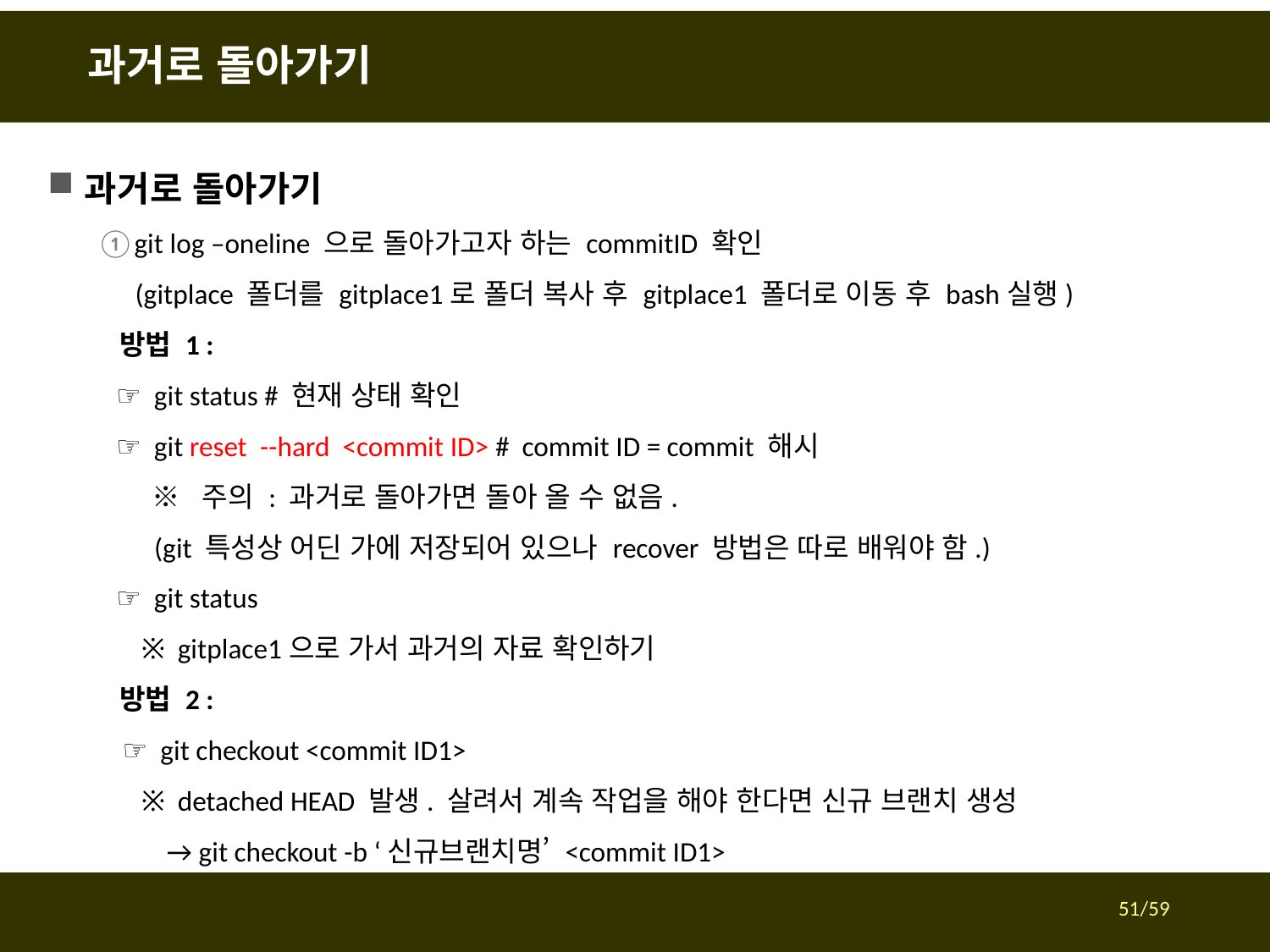

# 과거로 돌아가기
과거로 돌아가기
git log –oneline 으로 돌아가고자 하는 commitID 확인
      (gitplace 폴더를 gitplace1로 폴더 복사 후 gitplace1 폴더로 이동 후 bash실행)
  방법 1 :
   ☞  git status # 현재 상태 확인
   ☞  git reset  --hard  <commit ID> #  commit ID = commit 해시
       ※  주의 : 과거로 돌아가면 돌아 올 수 없음.
         (git 특성상 어딘 가에 저장되어 있으나 recover 방법은 따로 배워야 함.)
   ☞  git status
       ※  gitplace1으로 가서 과거의 자료 확인하기
  방법 2 :
    ☞  git checkout <commit ID1>
       ※  detached HEAD 발생. 살려서 계속 작업을 해야 한다면 신규 브랜치 생성
           → git checkout -b ‘신규브랜치명’ <commit ID1>

51/59